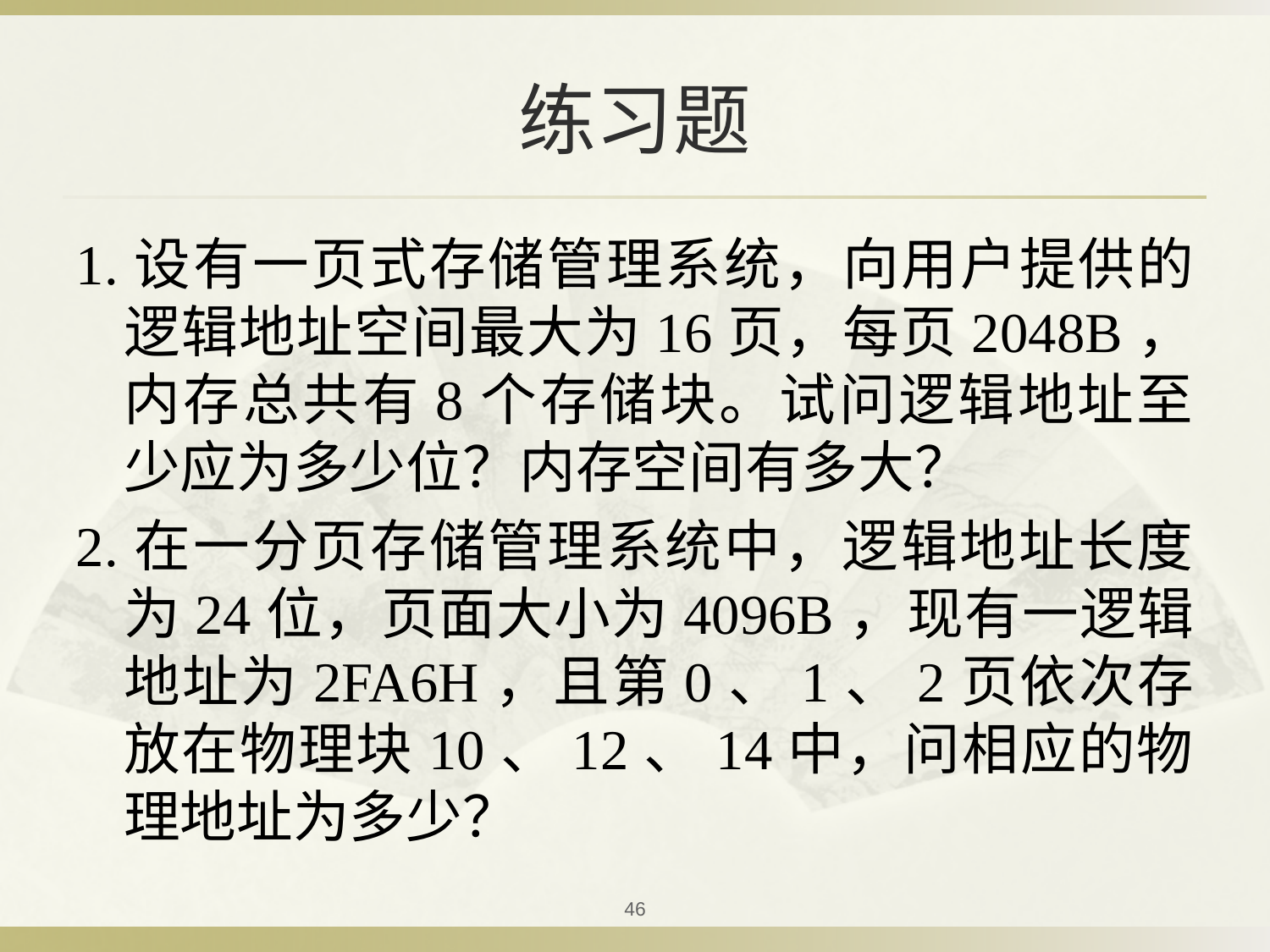

# 练习题
1.设有一页式存储管理系统，向用户提供的逻辑地址空间最大为16页，每页2048B，内存总共有8个存储块。试问逻辑地址至少应为多少位？内存空间有多大？
2.在一分页存储管理系统中，逻辑地址长度为24位，页面大小为4096B，现有一逻辑地址为2FA6H，且第0、1、2页依次存放在物理块10、12、14中，问相应的物理地址为多少？
46